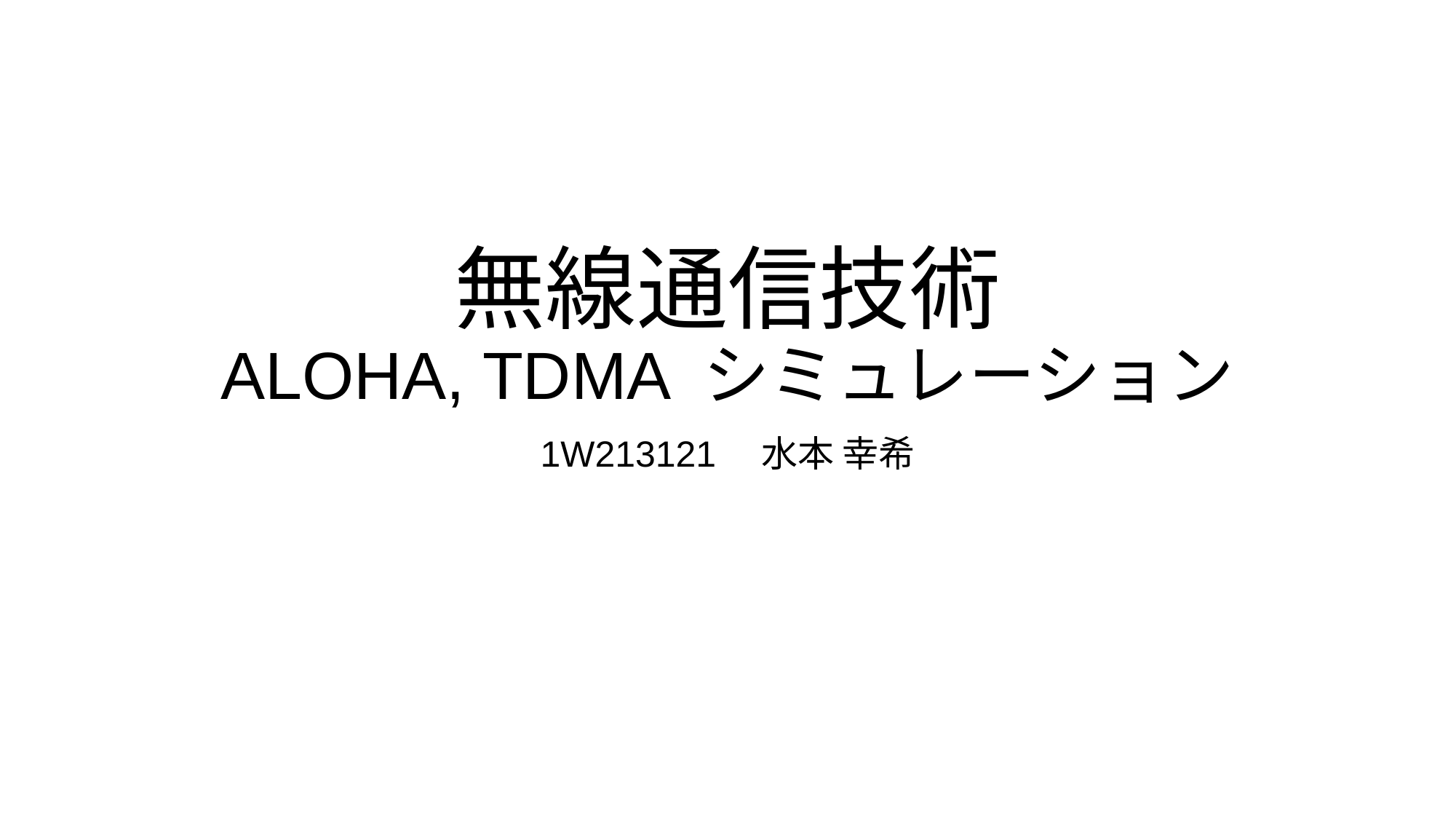

# 無線通信技術 ALOHA, TDMA シミュレーション
1W213121　水本 幸希